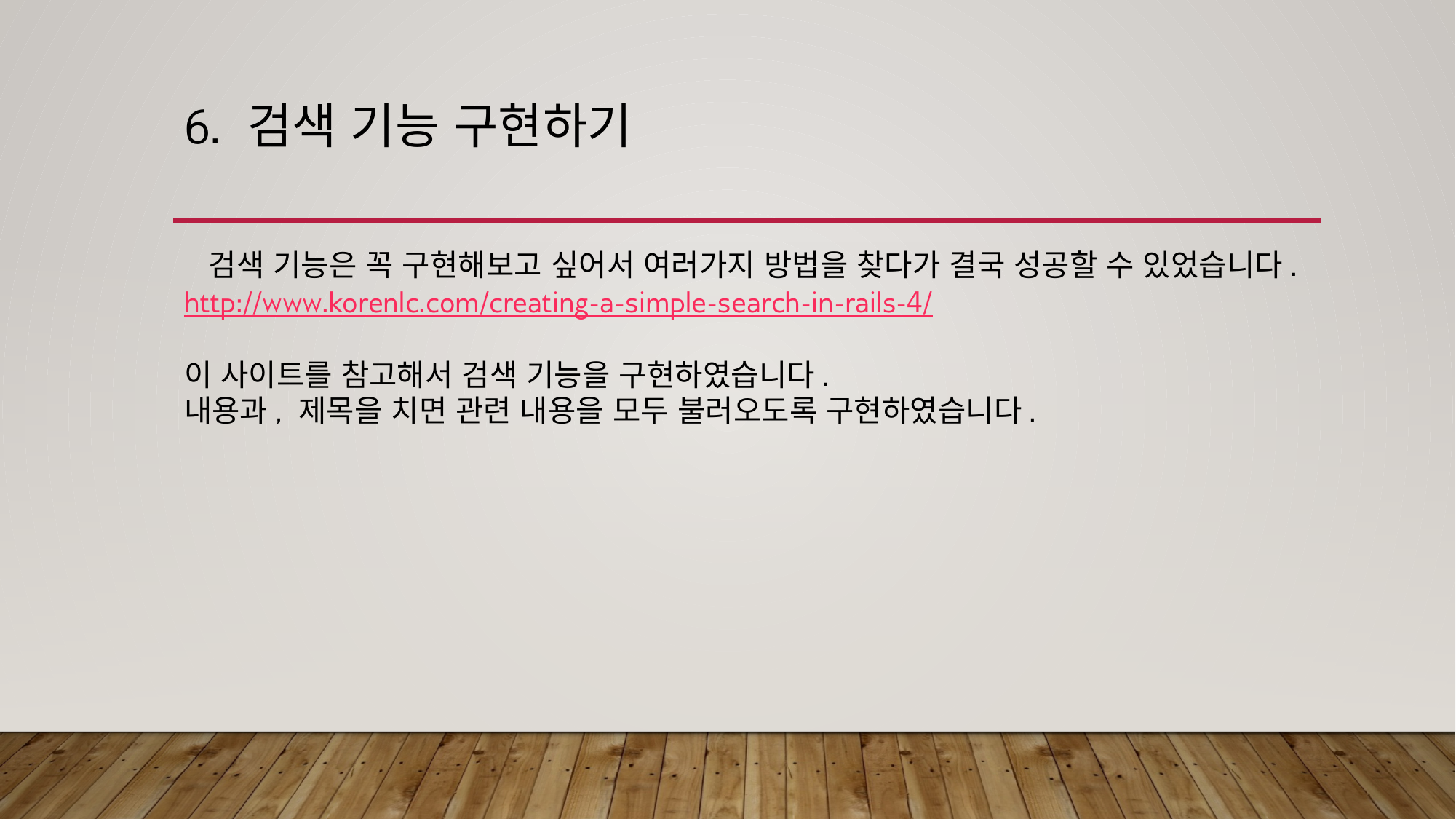

# 6. 검색 기능 구현하기
  검색 기능은 꼭 구현해보고 싶어서 여러가지 방법을 찾다가 결국 성공할 수 있었습니다.
http://www.korenlc.com/creating-a-simple-search-in-rails-4/

이 사이트를 참고해서 검색 기능을 구현하였습니다.
내용과, 제목을 치면 관련 내용을 모두 불러오도록 구현하였습니다.